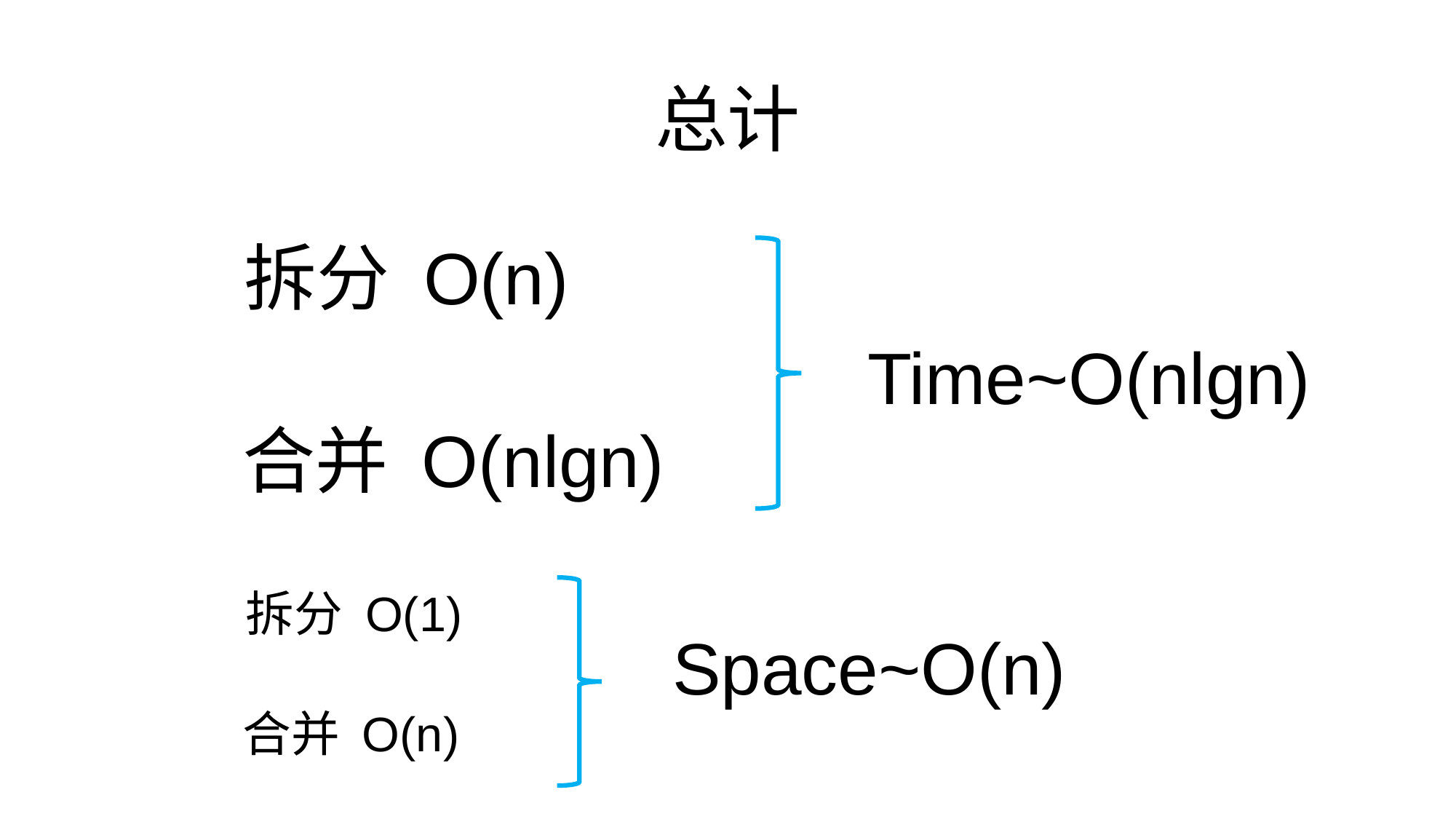

# 总计
拆分 O(n)

Time~O(nlgn)
合并 O(nlgn)
拆分 O(1)

Space~O(n)
合并 O(n)